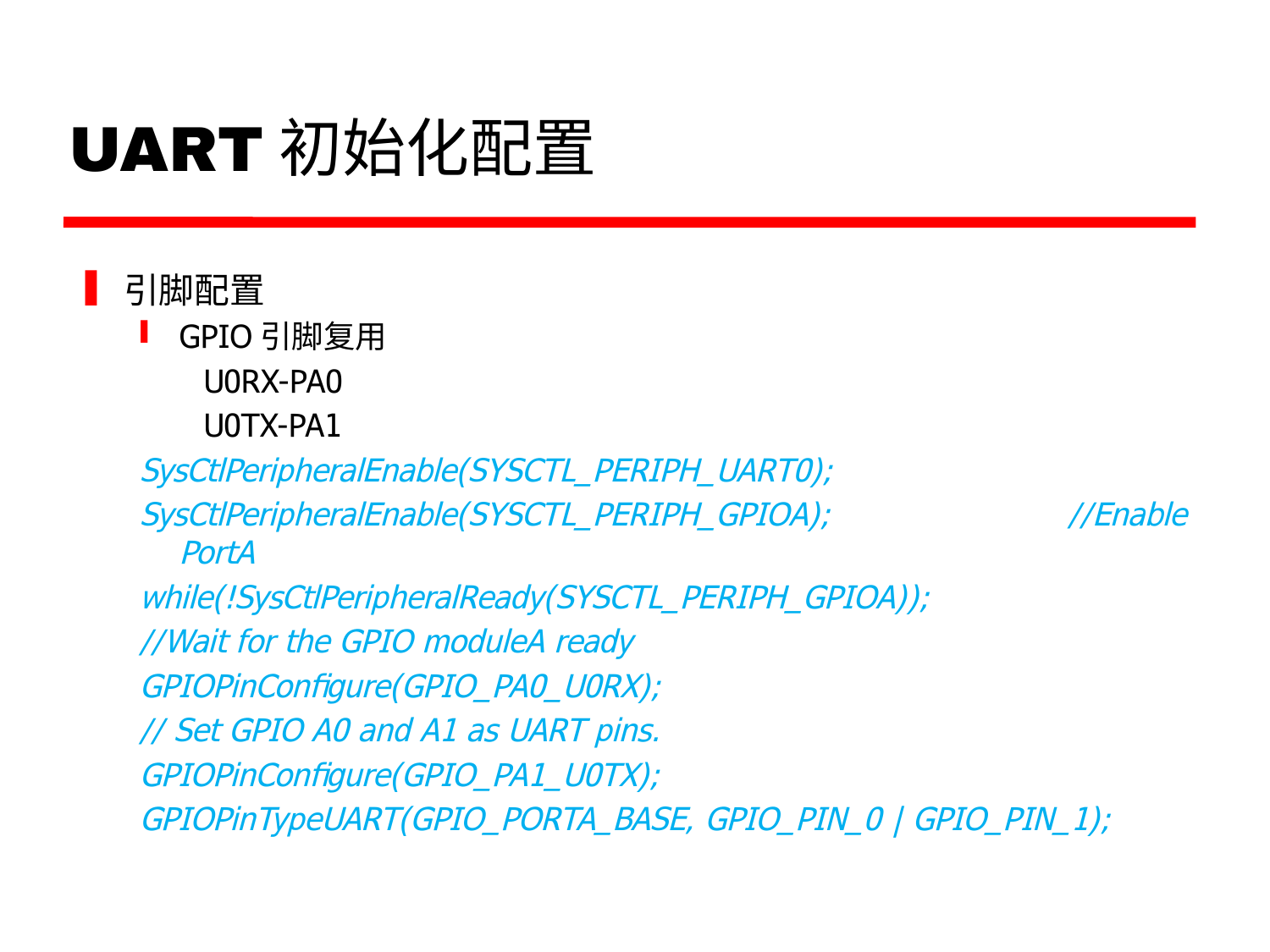

# UART初始化配置
引脚配置
GPIO引脚复用
U0RX-PA0
U0TX-PA1
SysCtlPeripheralEnable(SYSCTL_PERIPH_UART0);
SysCtlPeripheralEnable(SYSCTL_PERIPH_GPIOA);		//Enable PortA
while(!SysCtlPeripheralReady(SYSCTL_PERIPH_GPIOA));
//Wait for the GPIO moduleA ready
GPIOPinConfigure(GPIO_PA0_U0RX);
// Set GPIO A0 and A1 as UART pins.
GPIOPinConfigure(GPIO_PA1_U0TX);
GPIOPinTypeUART(GPIO_PORTA_BASE, GPIO_PIN_0 | GPIO_PIN_1);